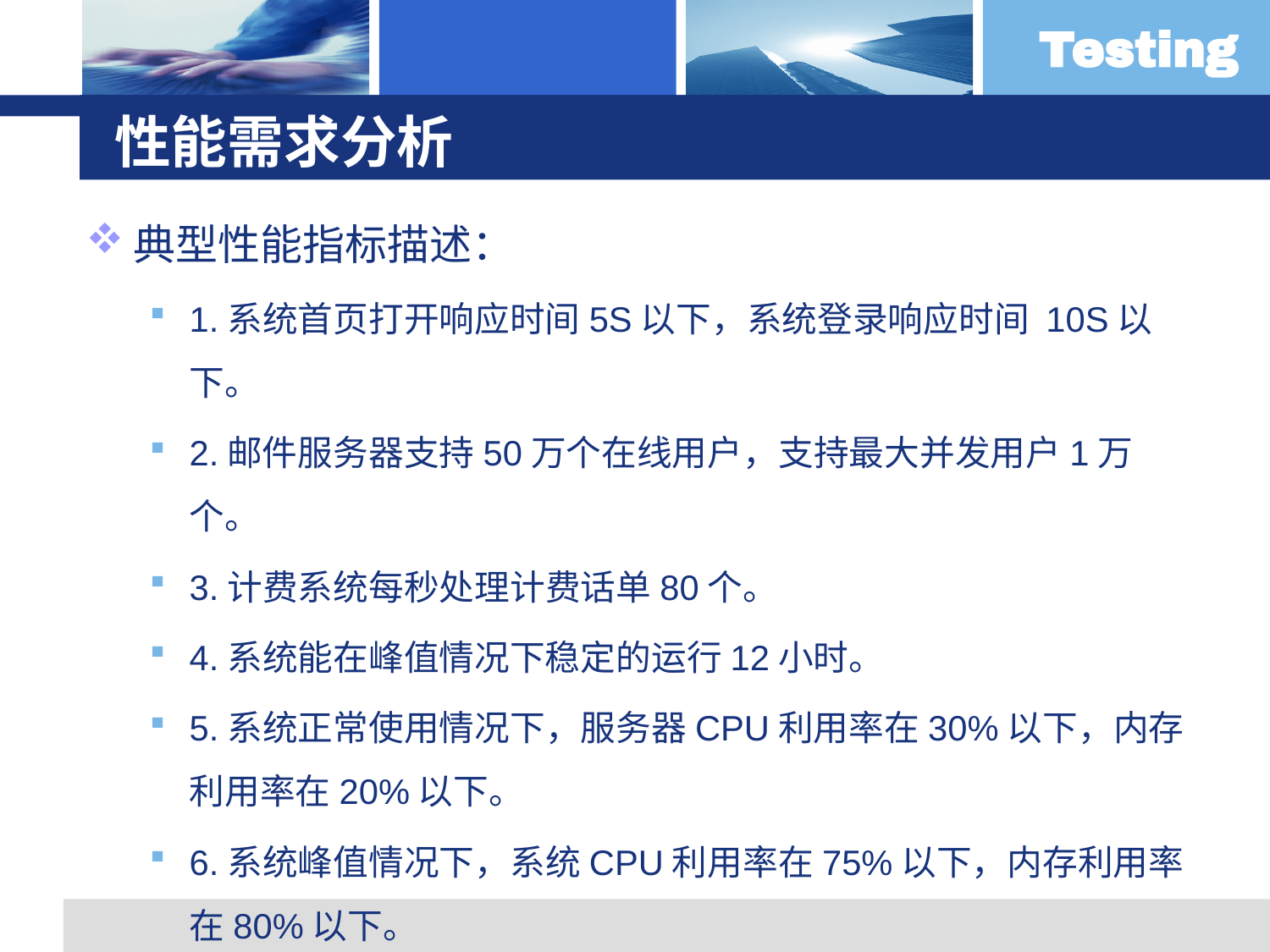

# 性能需求分析
典型性能指标描述：
1.系统首页打开响应时间5S以下，系统登录响应时间 10S以下。
2.邮件服务器支持50万个在线用户，支持最大并发用户1万个。
3.计费系统每秒处理计费话单80个。
4.系统能在峰值情况下稳定的运行12小时。
5.系统正常使用情况下，服务器CPU利用率在30%以下，内存利用率在20%以下。
6.系统峰值情况下，系统CPU利用率在75%以下，内存利用率在80%以下。